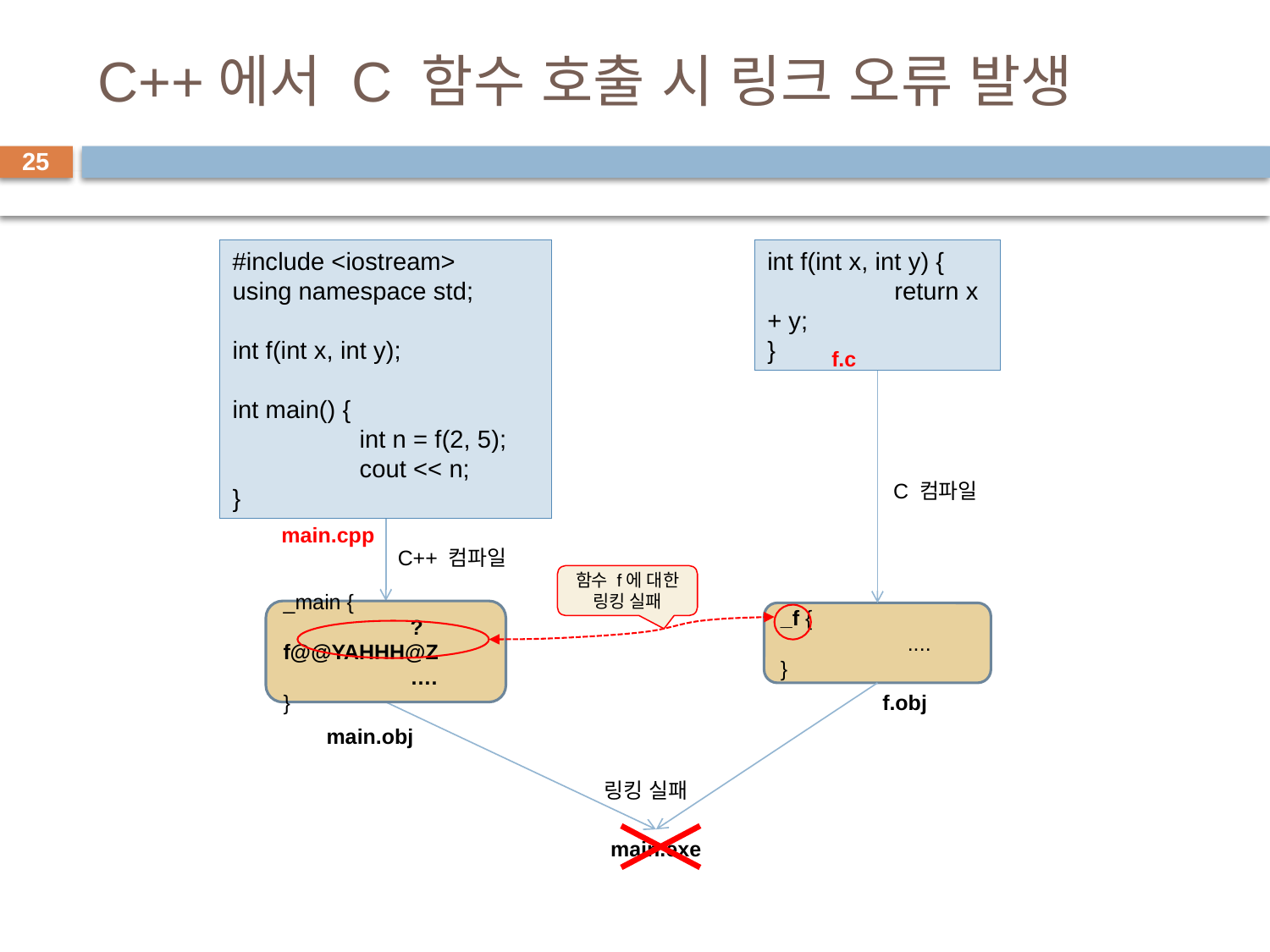

# C++에서 C 함수 호출 시 링크 오류 발생
25
#include <iostream>
using namespace std;

int f(int x, int y);

int main() {
	int n = f(2, 5);
	cout << n;
}
int f(int x, int y) {
	return x + y;
}
f.c
C 컴파일
main.cpp
C++ 컴파일
함수 f에 대한
링킹 실패
_main {
	?f@@YAHHH@Z
	….
}
_f {
	....
}

f.obj
main.obj
링킹 실패

main.exe